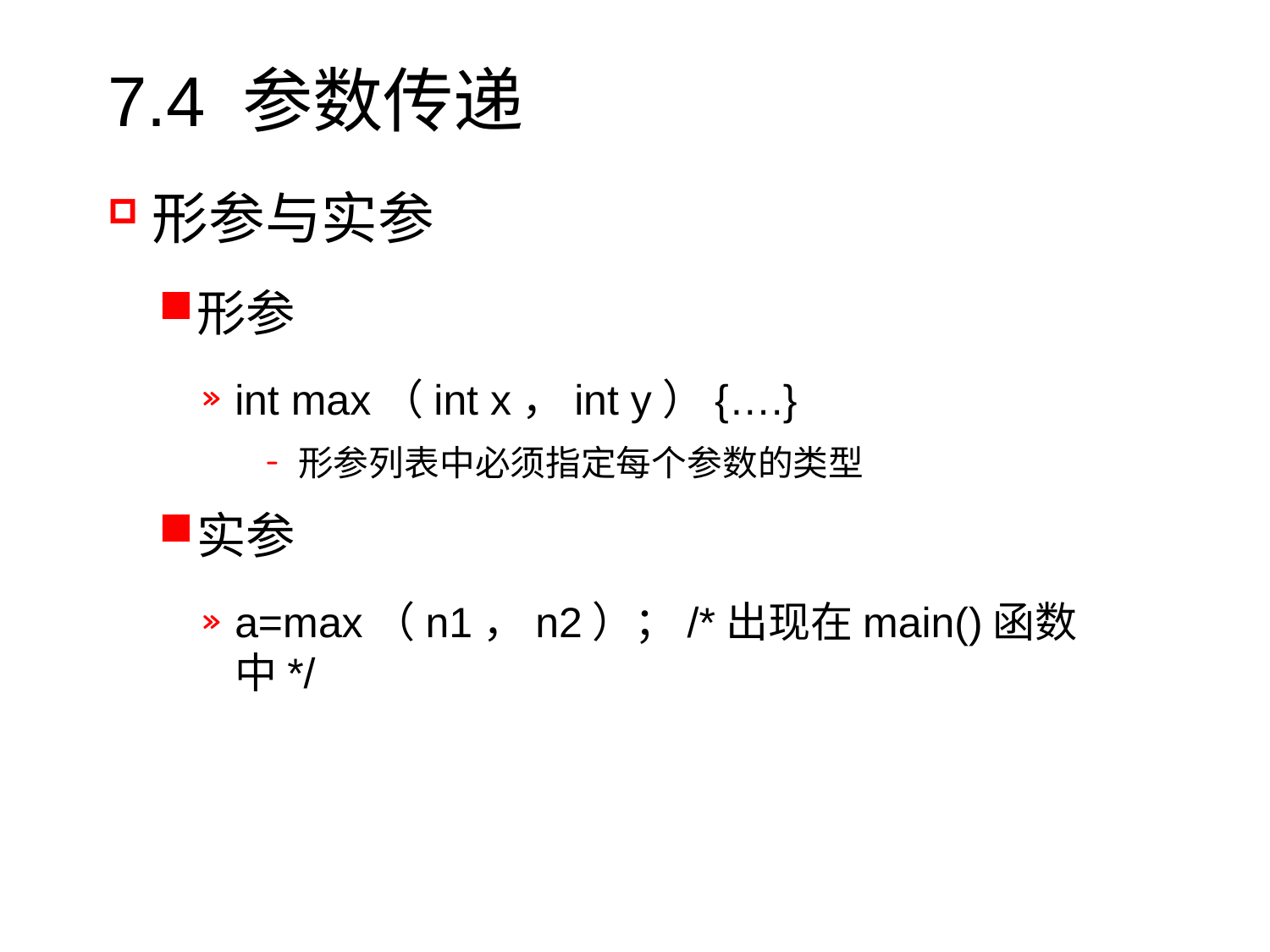

# 7.4 参数传递
形参与实参
形参
int max（int x，int y）{….}
形参列表中必须指定每个参数的类型
实参
a=max（n1，n2）；/*出现在main()函数中*/